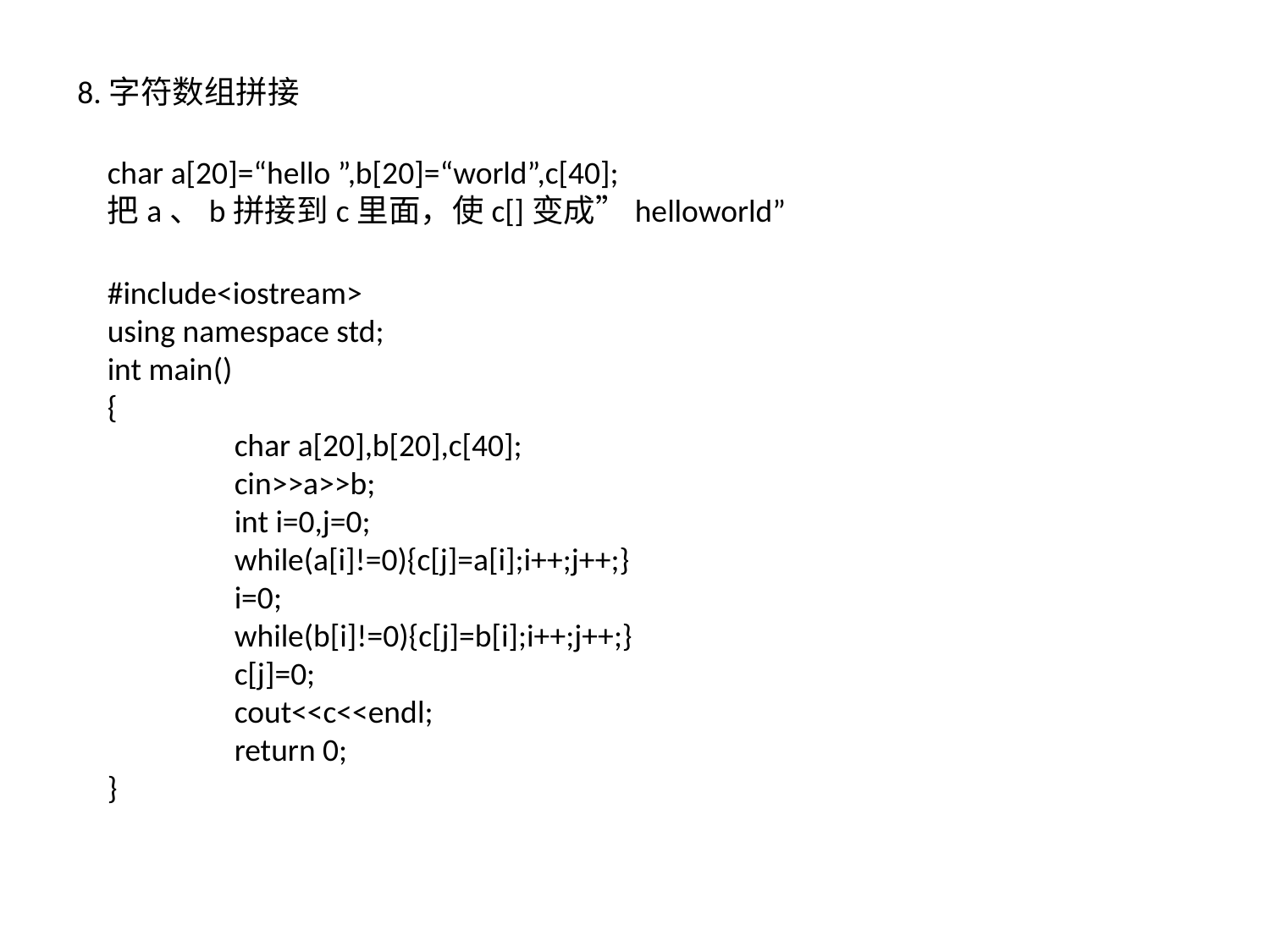

8.字符数组拼接
char a[20]=“hello ”,b[20]=“world”,c[40];
把a、b拼接到c里面，使c[]变成”helloworld”
#include<iostream>
using namespace std;
int main()
{
	char a[20],b[20],c[40];
	cin>>a>>b;
	int i=0,j=0;
	while(a[i]!=0){c[j]=a[i];i++;j++;}
	i=0;
	while(b[i]!=0){c[j]=b[i];i++;j++;}
	c[j]=0;
	cout<<c<<endl;
	return 0;
}